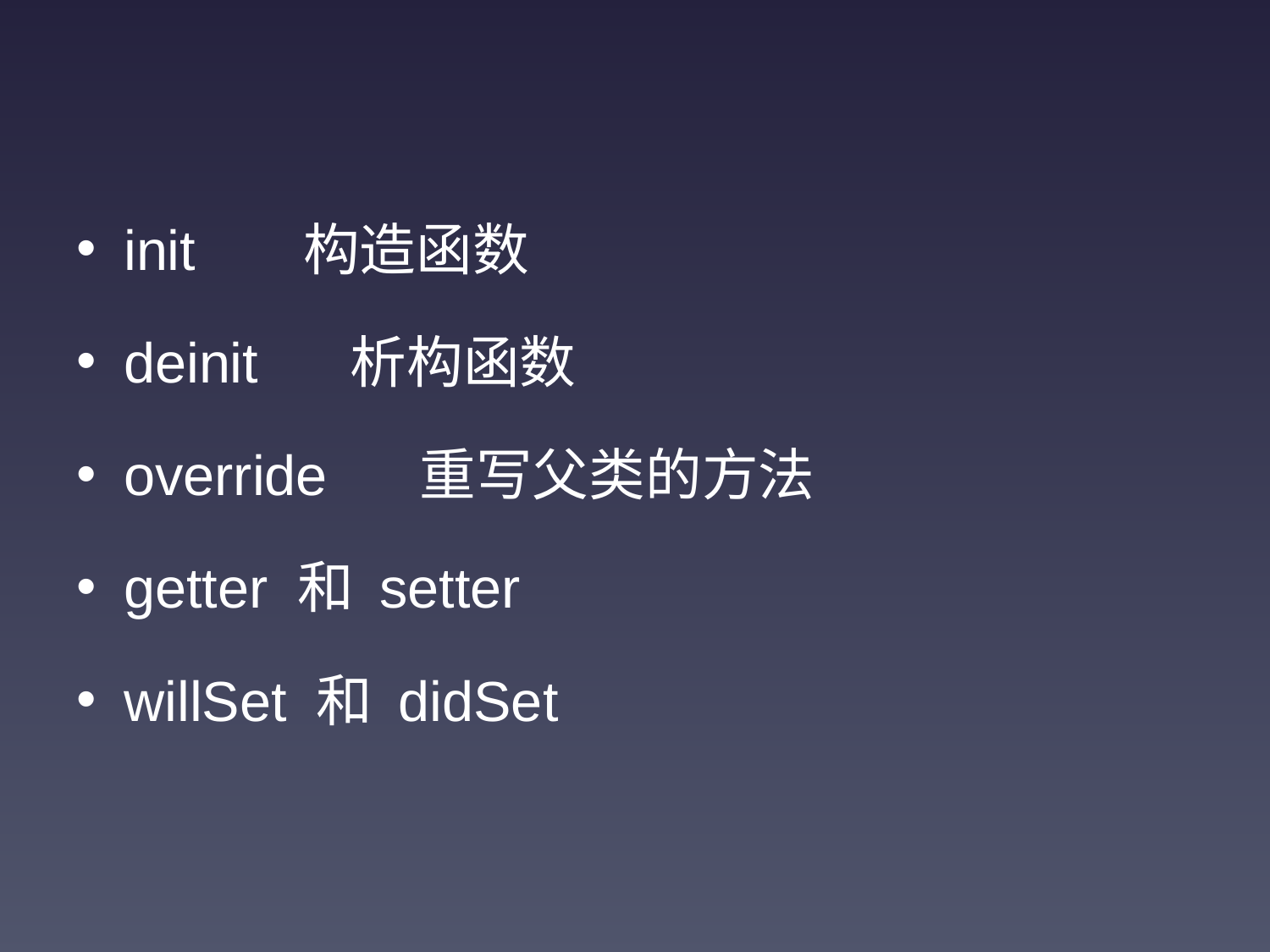

init      构造函数
deinit     析构函数
override     重写父类的方法
getter 和 setter
willSet 和 didSet